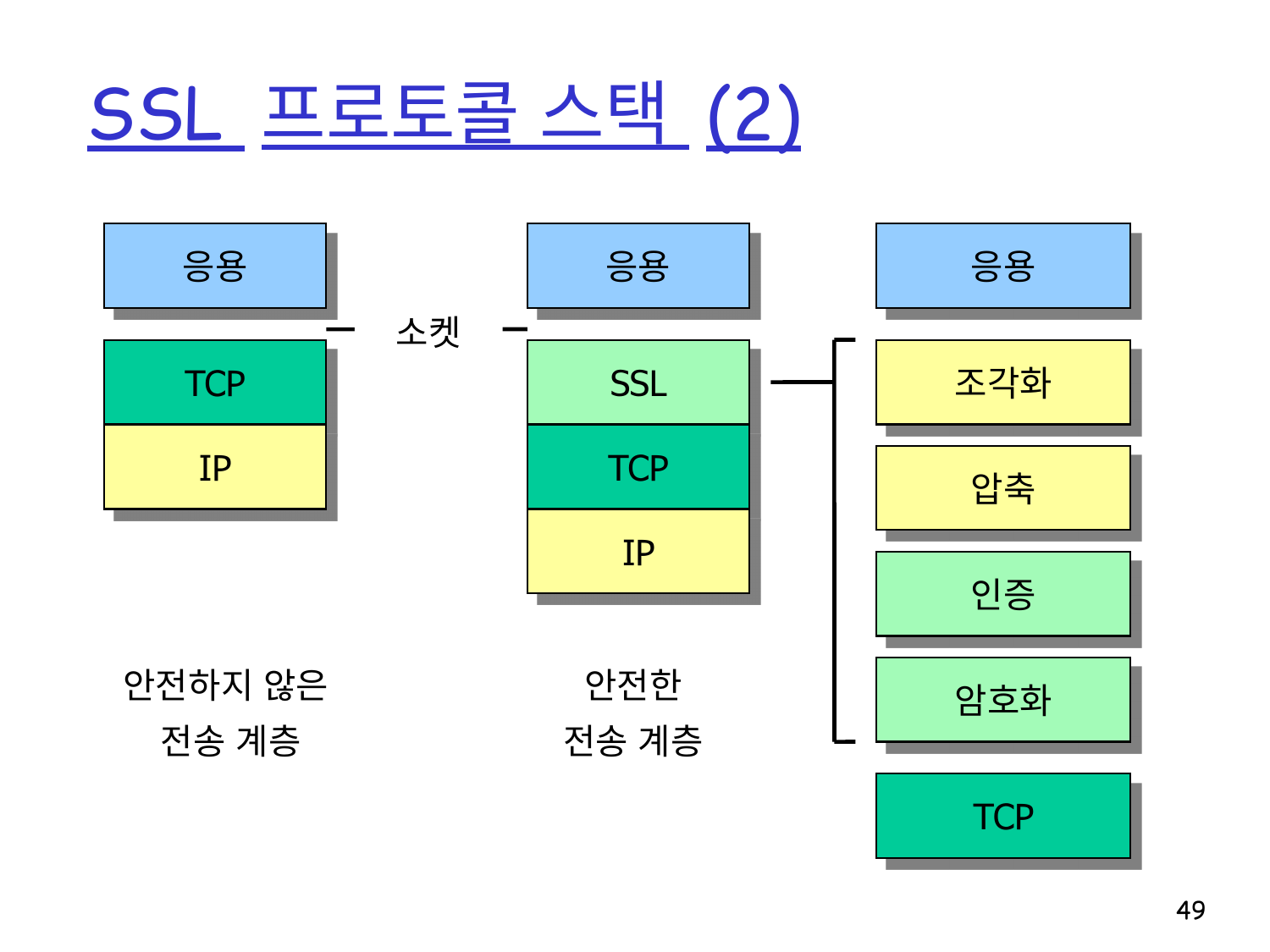

# SSL 프로토콜 스택 (2)
응용
응용
소켓

응용
TCP
TCP
IP
안전하지 않은
전송 계층
SSL
TCP
IP
안전한
전송 계층

조각화

압축
인증
암호화

49